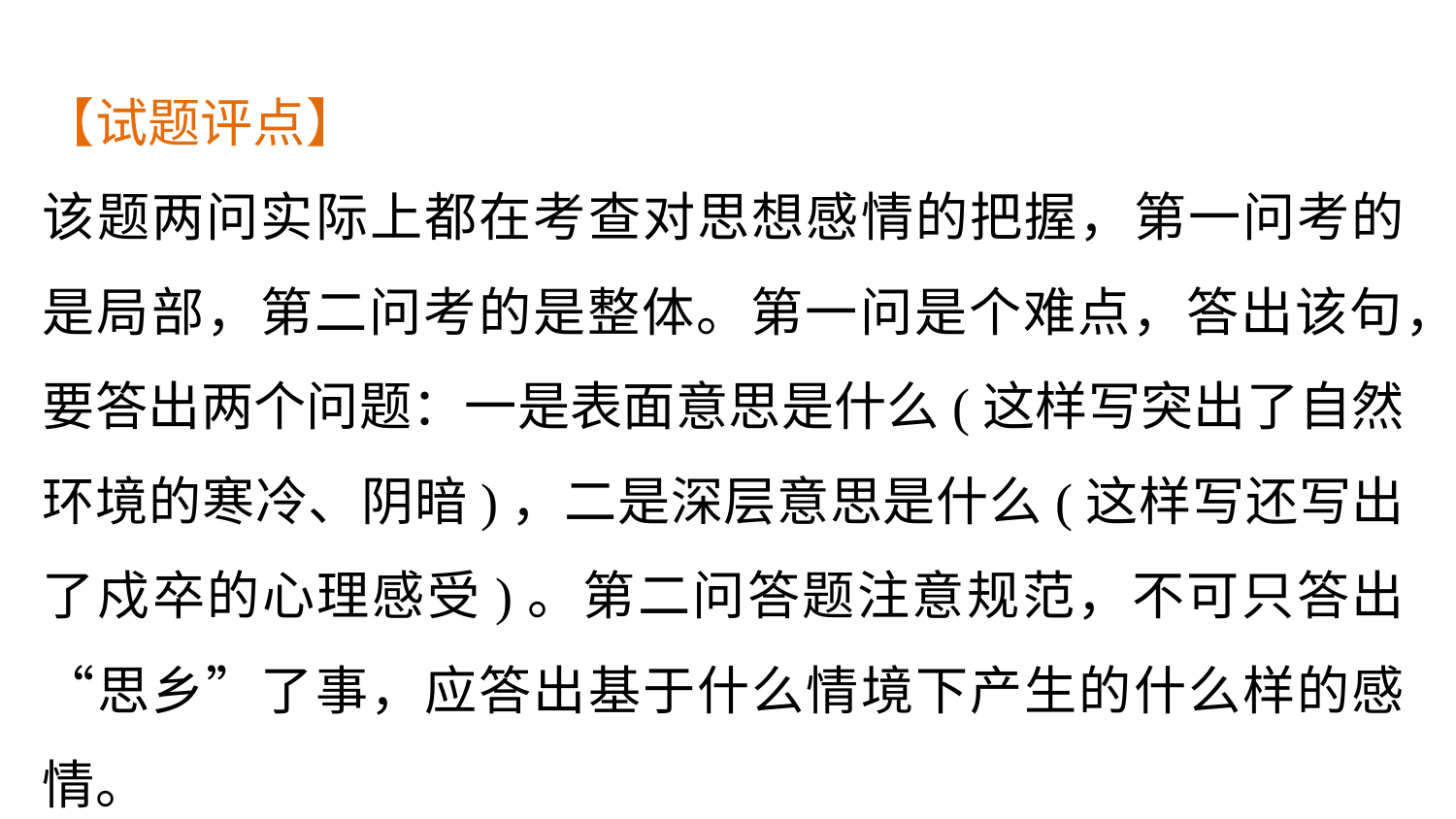

【试题评点】
该题两问实际上都在考查对思想感情的把握，第一问考的是局部，第二问考的是整体。第一问是个难点，答出该句，要答出两个问题：一是表面意思是什么(这样写突出了自然环境的寒冷、阴暗)，二是深层意思是什么(这样写还写出了戍卒的心理感受)。第二问答题注意规范，不可只答出“思乡”了事，应答出基于什么情境下产生的什么样的感情。